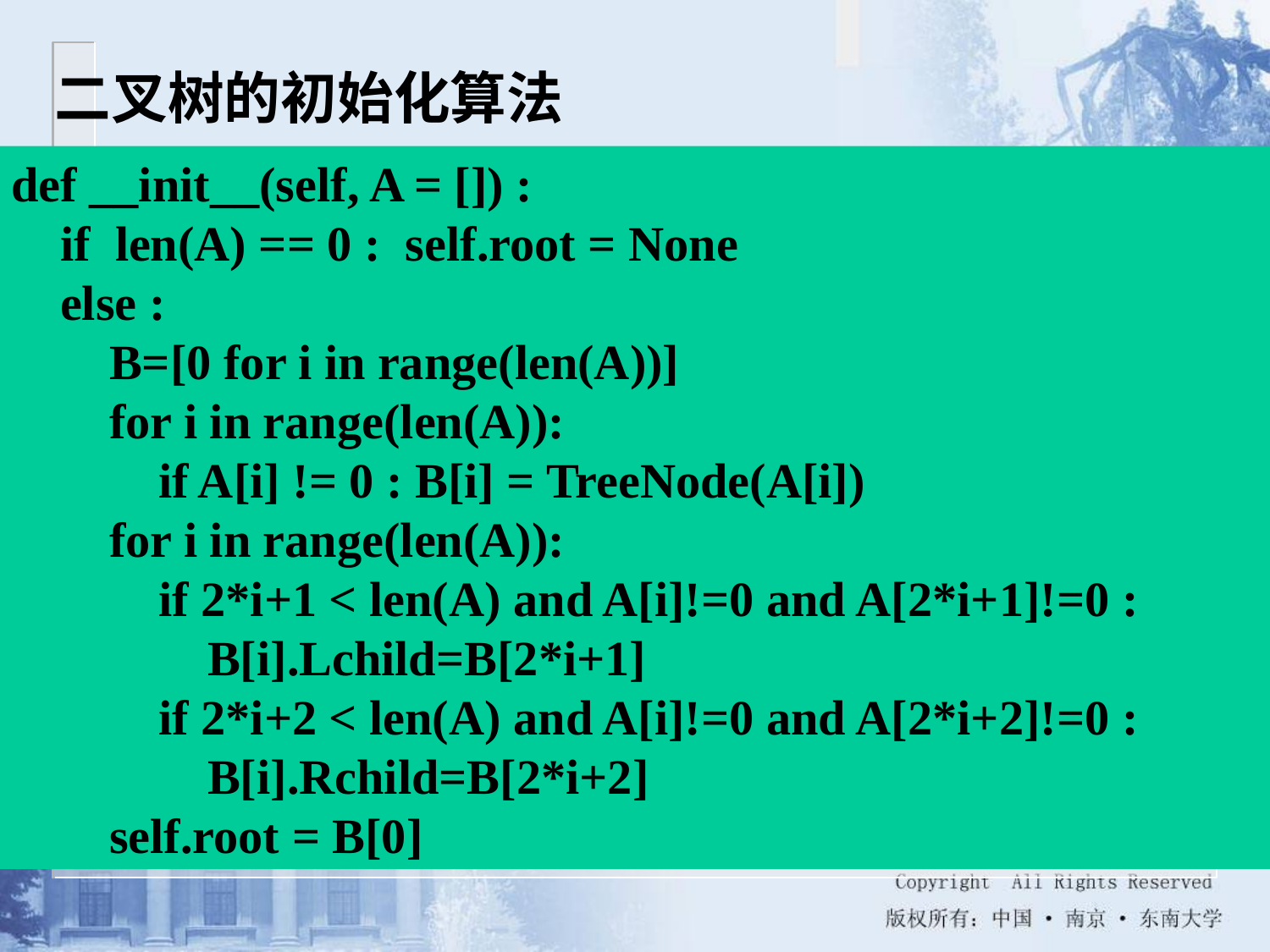

二叉树的初始化算法
def __init__(self, A = []) :
    if  len(A) == 0 :  self.root = None
    else :
        B=[0 for i in range(len(A))]
        for i in range(len(A)):
            if A[i] != 0 : B[i] = TreeNode(A[i])
        for i in range(len(A)):
            if 2*i+1 < len(A) and A[i]!=0 and A[2*i+1]!=0 :
                B[i].Lchild=B[2*i+1]
            if 2*i+2 < len(A) and A[i]!=0 and A[2*i+2]!=0 :
                B[i].Rchild=B[2*i+2]
        self.root = B[0]